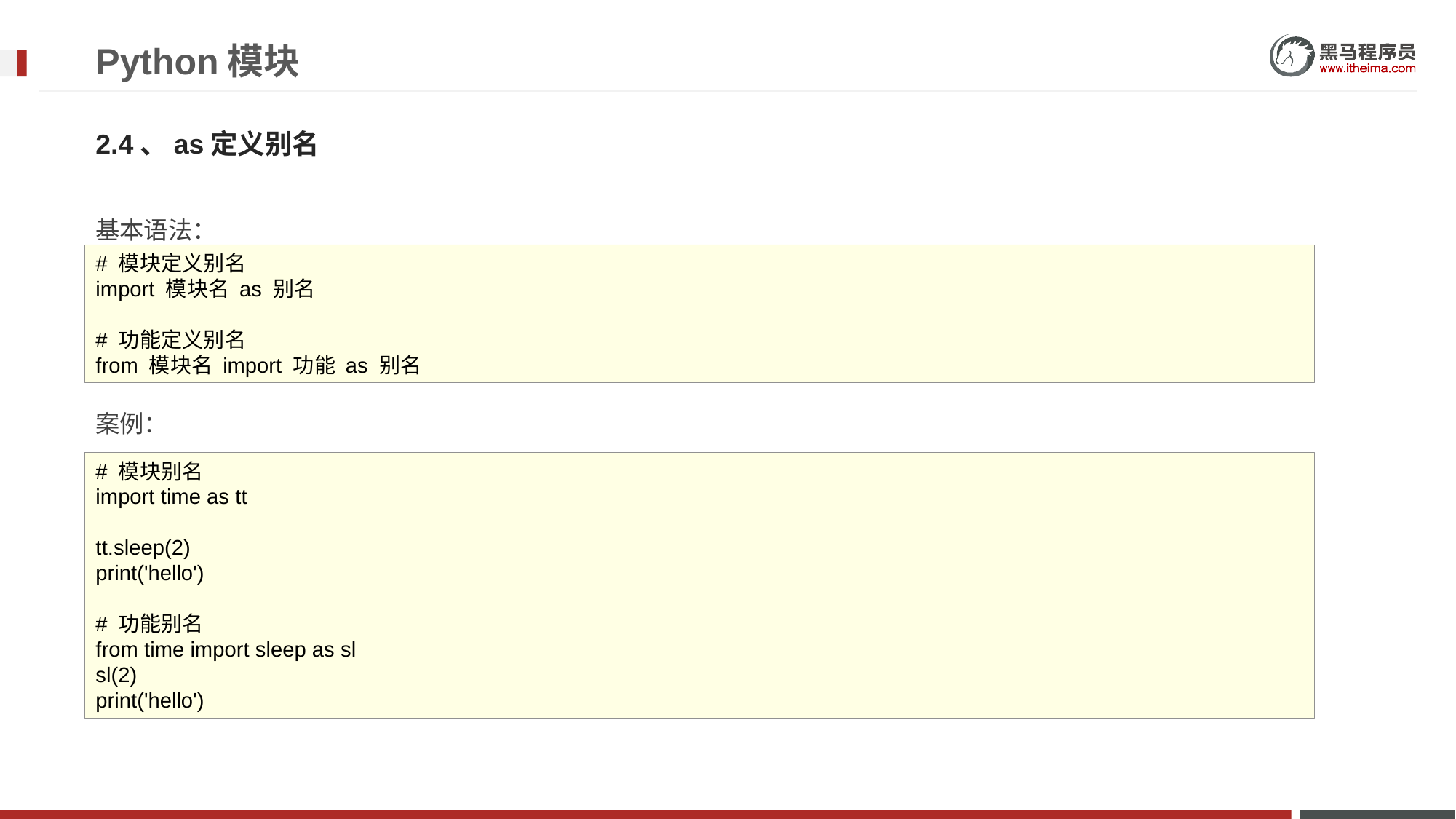

# Python模块
2.4、as定义别名
基本语法：

案例：
# 模块定义别名
import 模块名 as 别名

# 功能定义别名
from 模块名 import 功能 as 别名
# 模块别名
import time as tt

tt.sleep(2)
print('hello')

# 功能别名
from time import sleep as sl
sl(2)
print('hello')